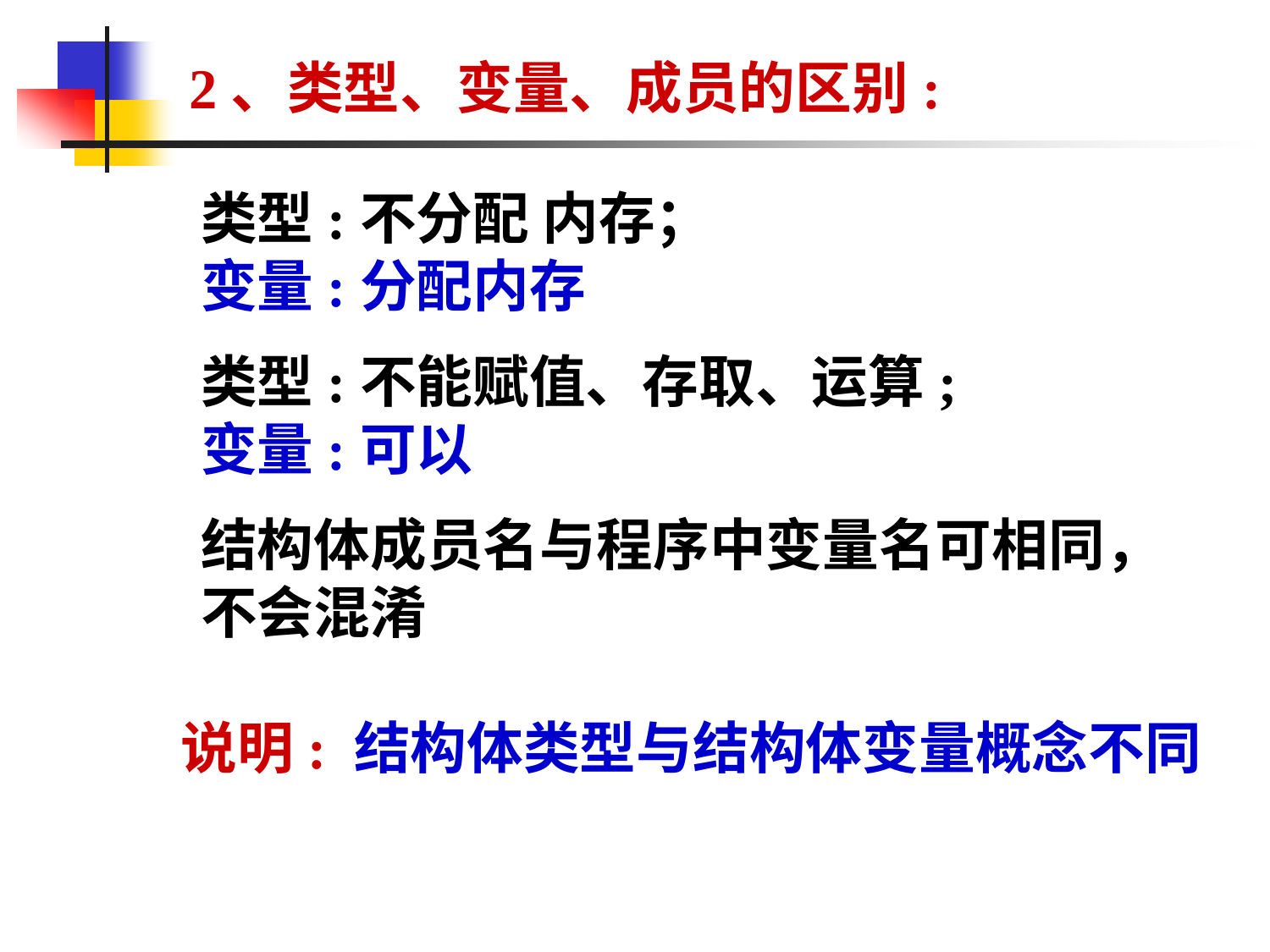

2、类型、变量、成员的区别:
类型:不分配 内存；
变量:分配内存
类型:不能赋值、存取、运算;
变量:可以
结构体成员名与程序中变量名可相同，不会混淆
说明: 结构体类型与结构体变量概念不同